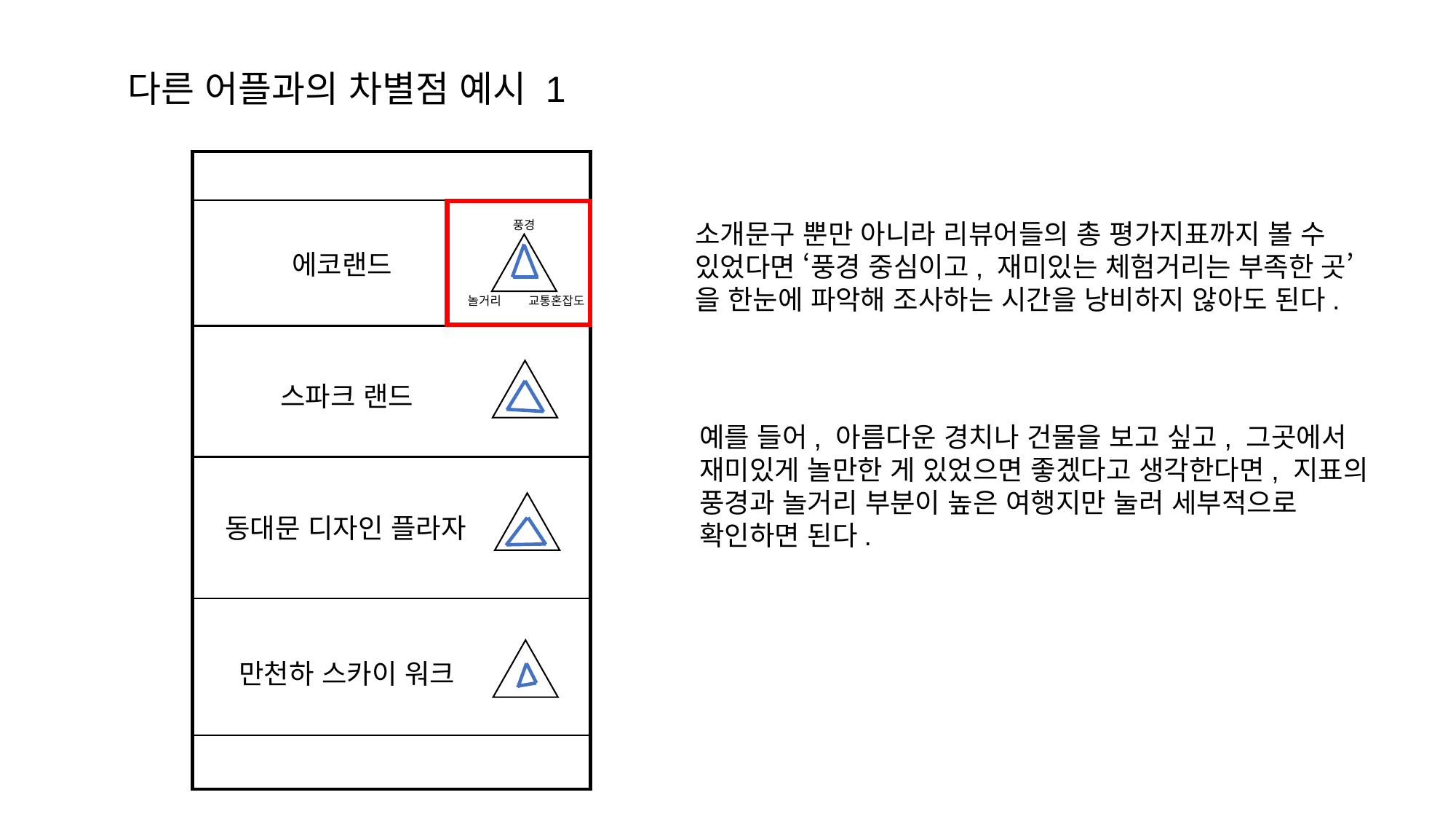

다른 어플과의 차별점 예시 1

소개문구 뿐만 아니라 리뷰어들의 총 평가지표까지 볼 수
있었다면 ‘풍경 중심이고, 재미있는 체험거리는 부족한 곳’
을 한눈에 파악해 조사하는 시간을 낭비하지 않아도 된다.
풍경

에코랜드
놀거리
교통혼잡도

스파크 랜드
예를 들어, 아름다운 경치나 건물을 보고 싶고, 그곳에서
재미있게 놀만한 게 있었으면 좋겠다고 생각한다면, 지표의
풍경과 놀거리 부분이 높은 여행지만 눌러 세부적으로
확인하면 된다.

동대문 디자인 플라자

만천하 스카이 워크